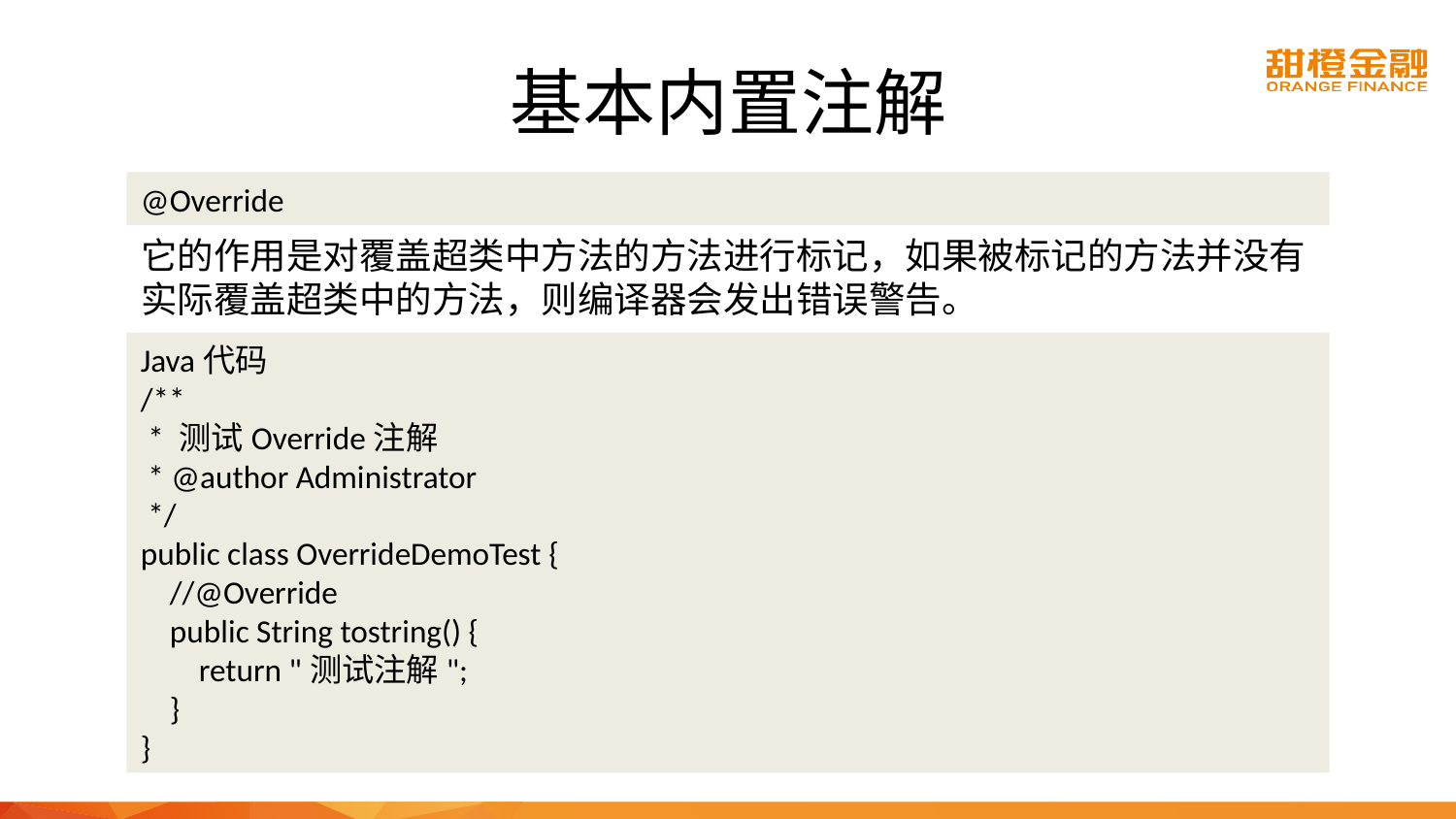

# 基本内置注解
@Override
它的作用是对覆盖超类中方法的方法进行标记，如果被标记的方法并没有实际覆盖超类中的方法，则编译器会发出错误警告。
Java代码
/**
 * 测试Override注解
 * @author Administrator
 */
public class OverrideDemoTest {
    //@Override
    public String tostring() {
        return "测试注解";
    }
}